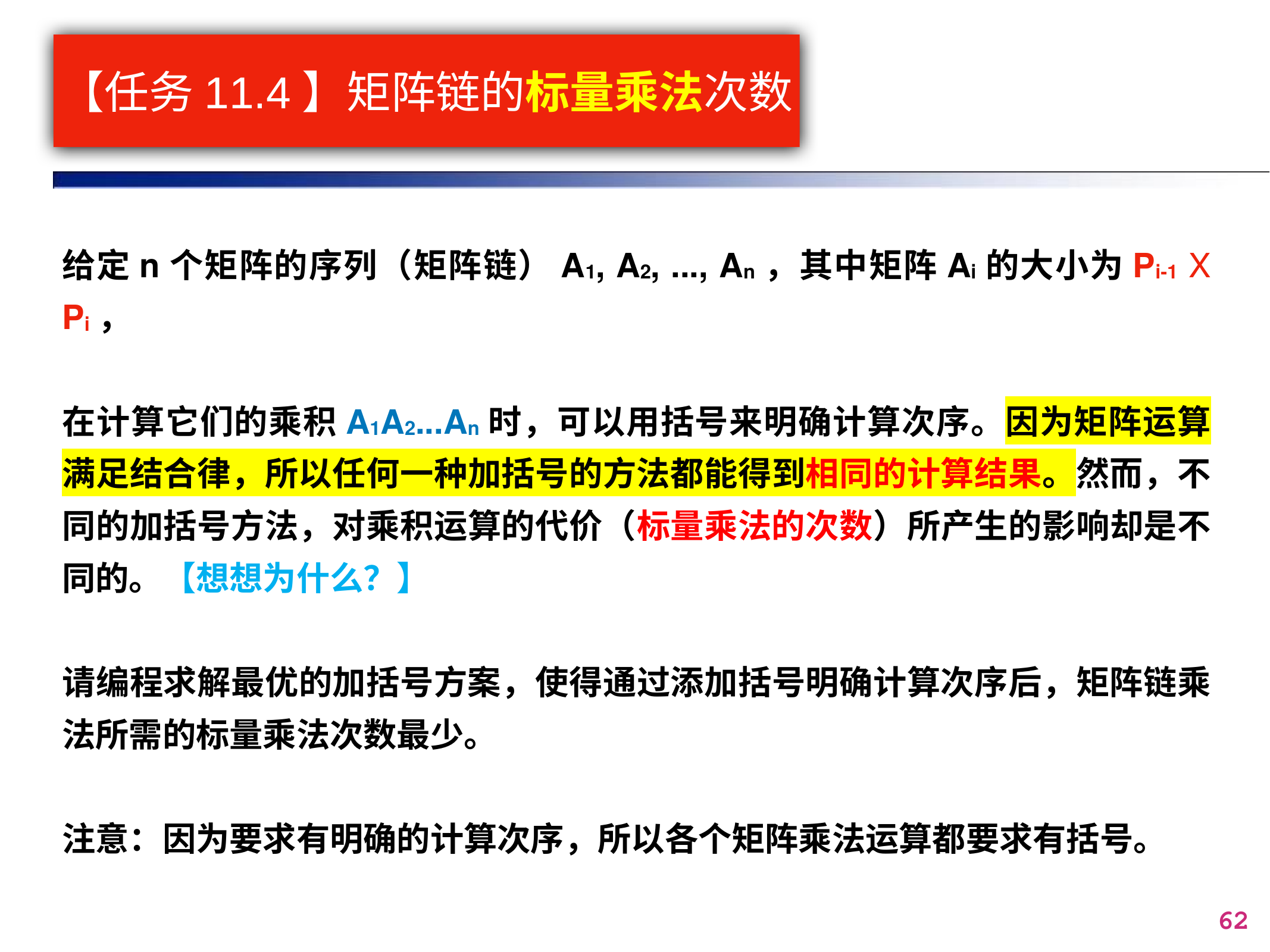

# 【任务11.4】矩阵链的标量乘法次数
给定n个矩阵的序列（矩阵链）A1, A2, ..., An，其中矩阵Ai的大小为Pi-1 X Pi，

在计算它们的乘积A1A2...An时，可以用括号来明确计算次序。因为矩阵运算满足结合律，所以任何一种加括号的方法都能得到相同的计算结果。然而，不同的加括号方法，对乘积运算的代价（标量乘法的次数）所产生的影响却是不同的。【想想为什么？】

请编程求解最优的加括号方案，使得通过添加括号明确计算次序后，矩阵链乘法所需的标量乘法次数最少。

注意：因为要求有明确的计算次序，所以各个矩阵乘法运算都要求有括号。
62